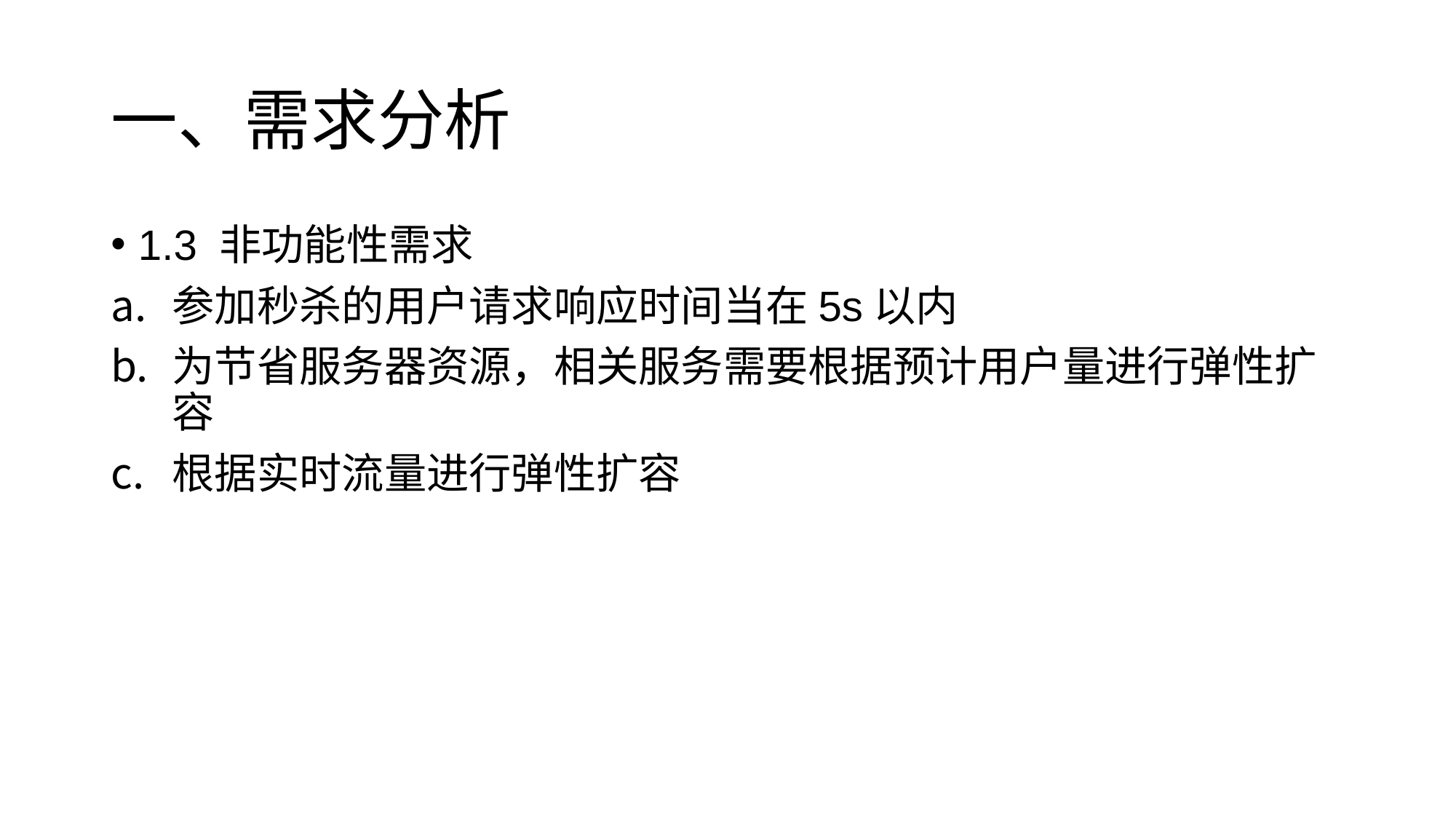

# 一、需求分析
1.3 非功能性需求
参加秒杀的用户请求响应时间当在5s以内
为节省服务器资源，相关服务需要根据预计用户量进行弹性扩容
根据实时流量进行弹性扩容